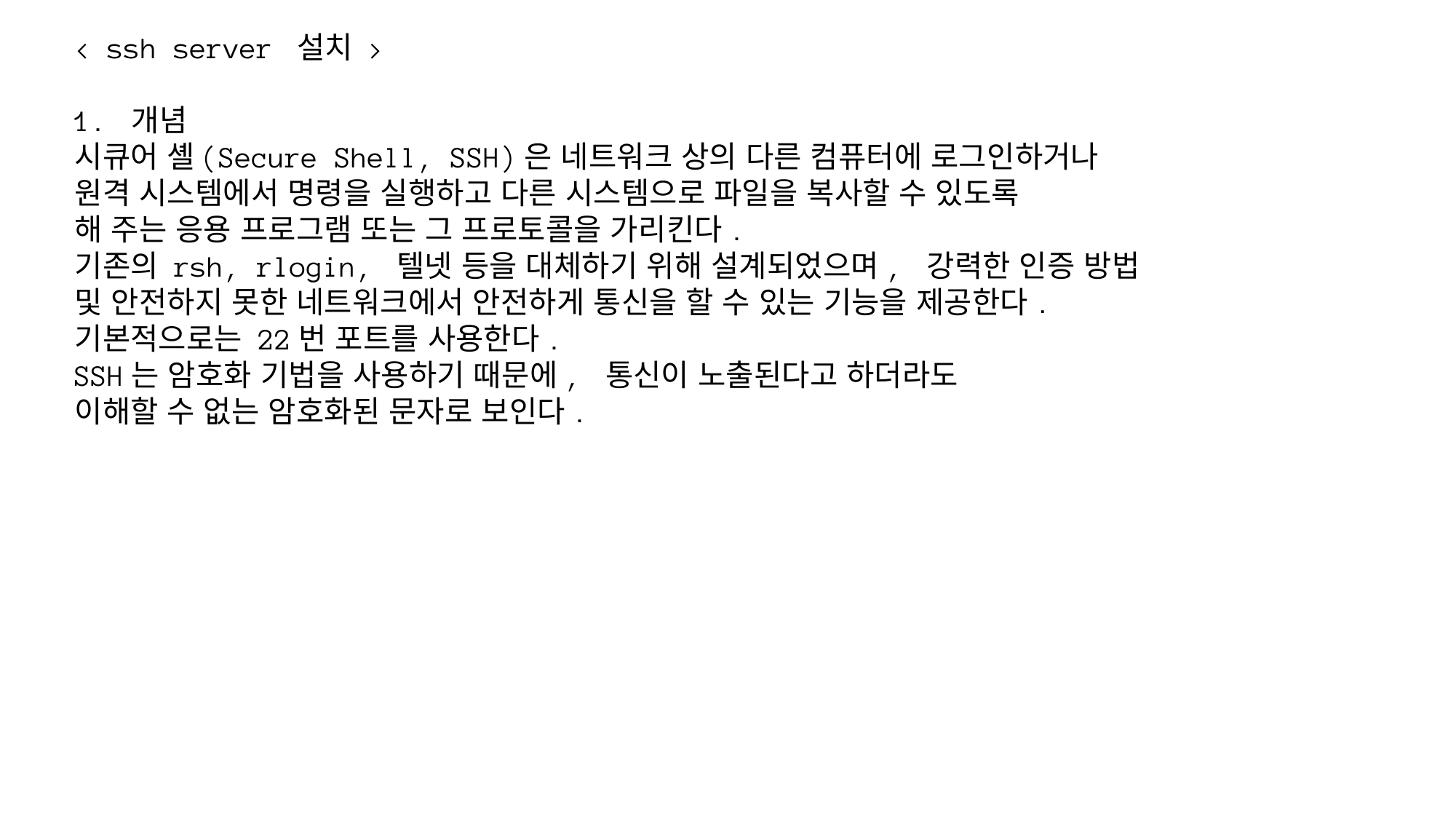

< ssh server 설치 >

1. 개념
시큐어 셸(Secure Shell, SSH)은 네트워크 상의 다른 컴퓨터에 로그인하거나
원격 시스템에서 명령을 실행하고 다른 시스템으로 파일을 복사할 수 있도록
해 주는 응용 프로그램 또는 그 프로토콜을 가리킨다.
기존의 rsh, rlogin, 텔넷 등을 대체하기 위해 설계되었으며, 강력한 인증 방법
및 안전하지 못한 네트워크에서 안전하게 통신을 할 수 있는 기능을 제공한다.
기본적으로는 22번 포트를 사용한다.
SSH는 암호화 기법을 사용하기 때문에, 통신이 노출된다고 하더라도
이해할 수 없는 암호화된 문자로 보인다.